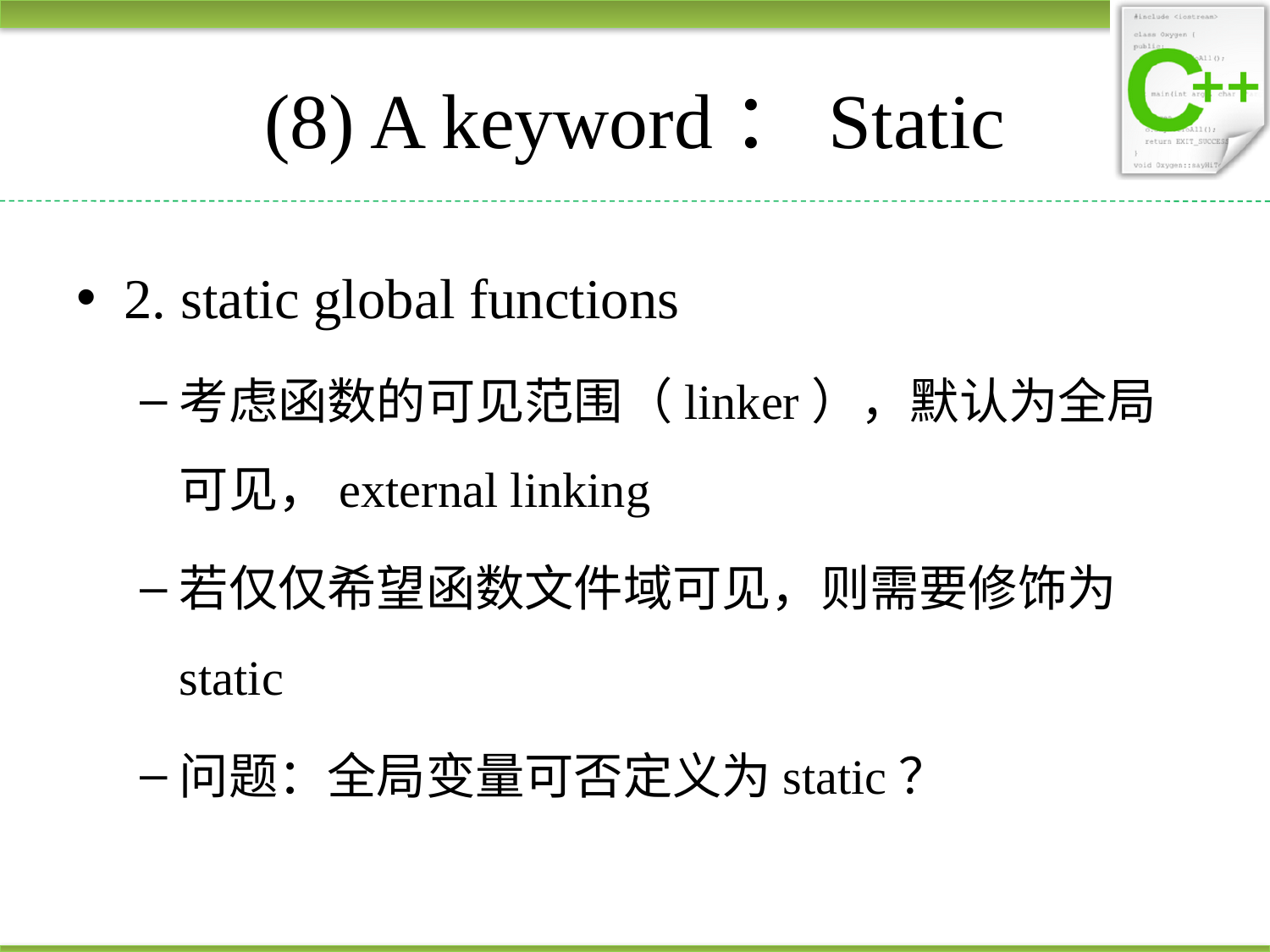

# (8) A keyword：Static
2. static global functions
考虑函数的可见范围（linker），默认为全局可见，external linking
若仅仅希望函数文件域可见，则需要修饰为static
问题：全局变量可否定义为static？